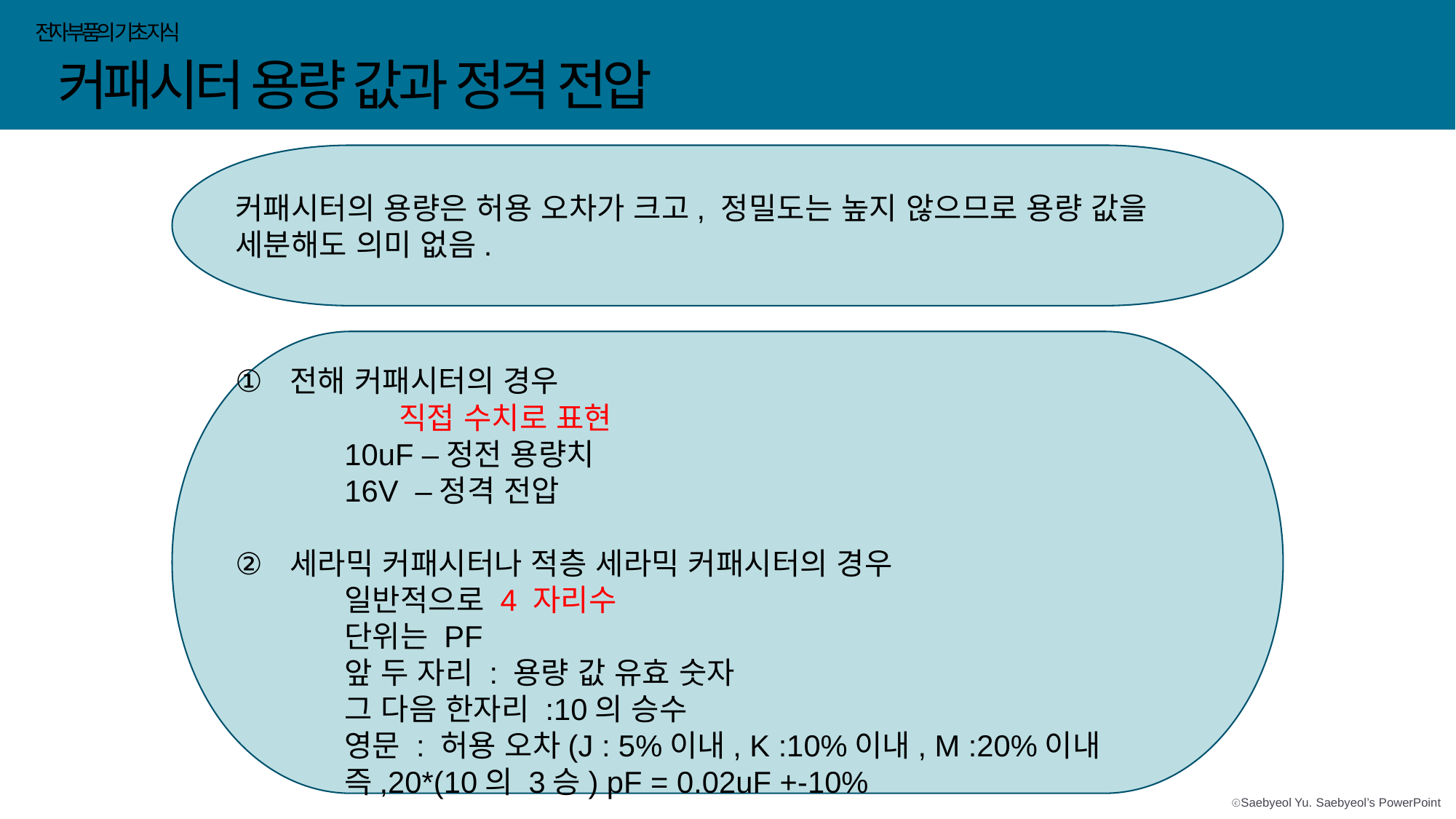

커패시터 용량 값과 정격 전압

전자 부품의  기초 지식
커패시터의 용량은 허용 오차가 크고, 정밀도는 높지 않으므로 용량 값을 세분해도 의미 없음.

전해 커패시터의 경우
	직접 수치로 표현
	10uF –정전 용량치
	16V  –정격 전압

세라믹 커패시터나 적층 세라믹 커패시터의 경우
	일반적으로 4 자리수
	단위는 PF
	앞 두 자리 : 용량 값 유효 숫자
	그 다음 한자리 :10의 승수
	영문 : 허용 오차(J : 5%이내, K :10%이내, M :20%이내
	즉,20*(10의 3승) pF = 0.02uF +-10%